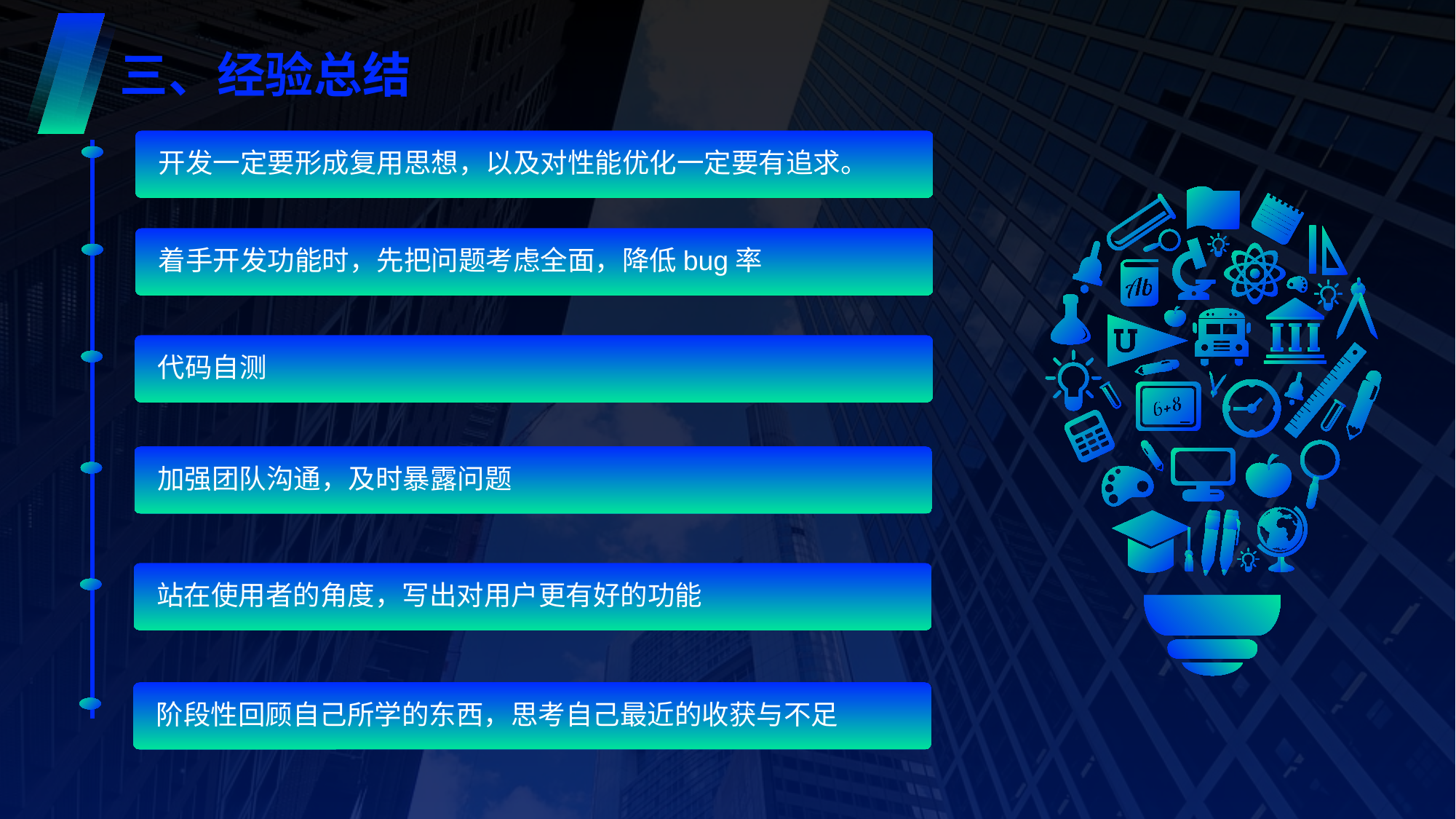

三、经验总结

开发一定要形成复用思想，以及对性能优化一定要有追求。

着手开发功能时，先把问题考虑全面，降低bug率

代码自测

加强团队沟通，及时暴露问题

站在使用者的角度，写出对用户更有好的功能

阶段性回顾自己所学的东西，思考自己最近的收获与不足